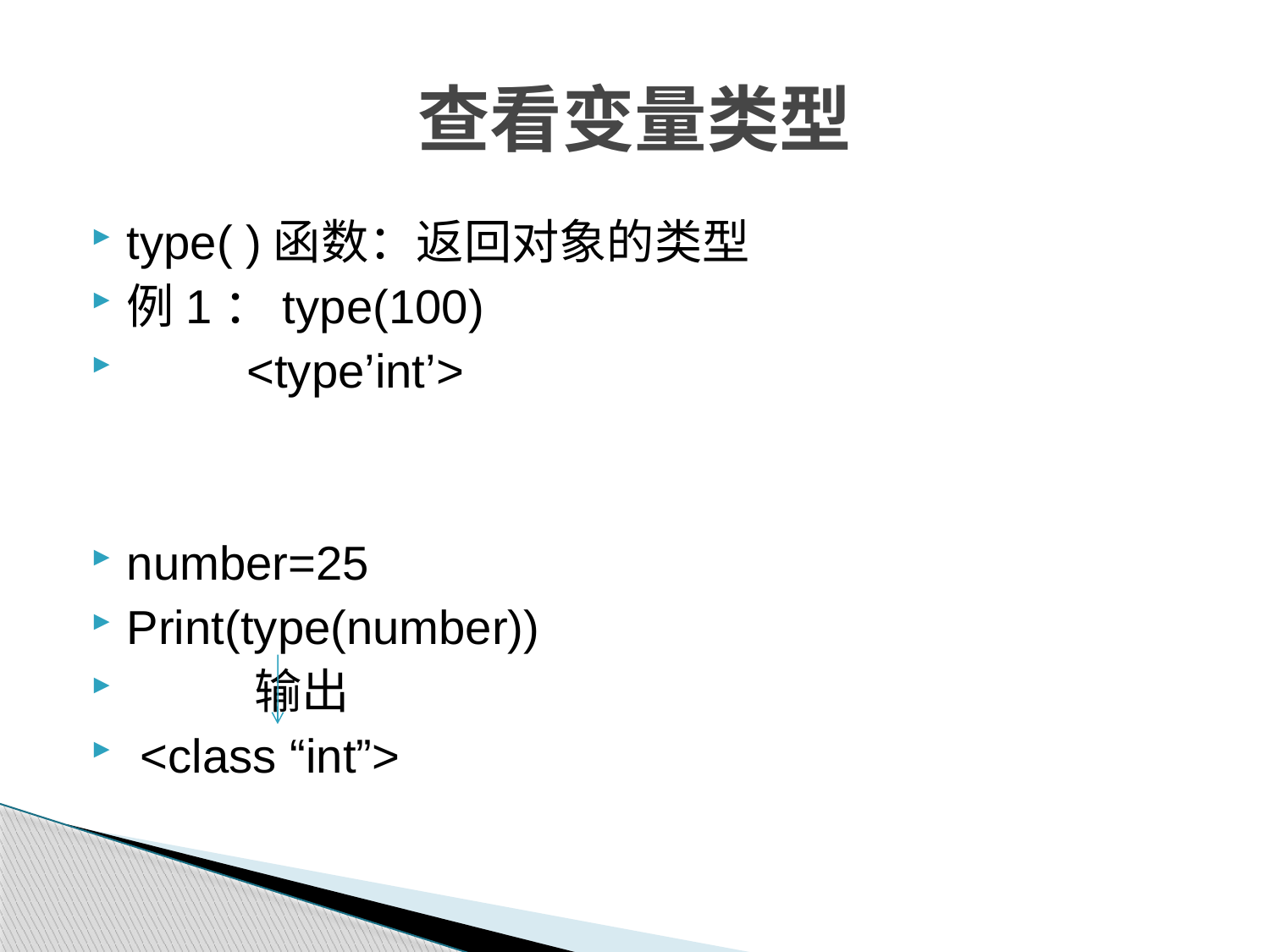

# 查看变量类型
type( )函数：返回对象的类型
例1：type(100)
         <type’int’>

number=25
Print(type(number))
           输出
 <class “int”>